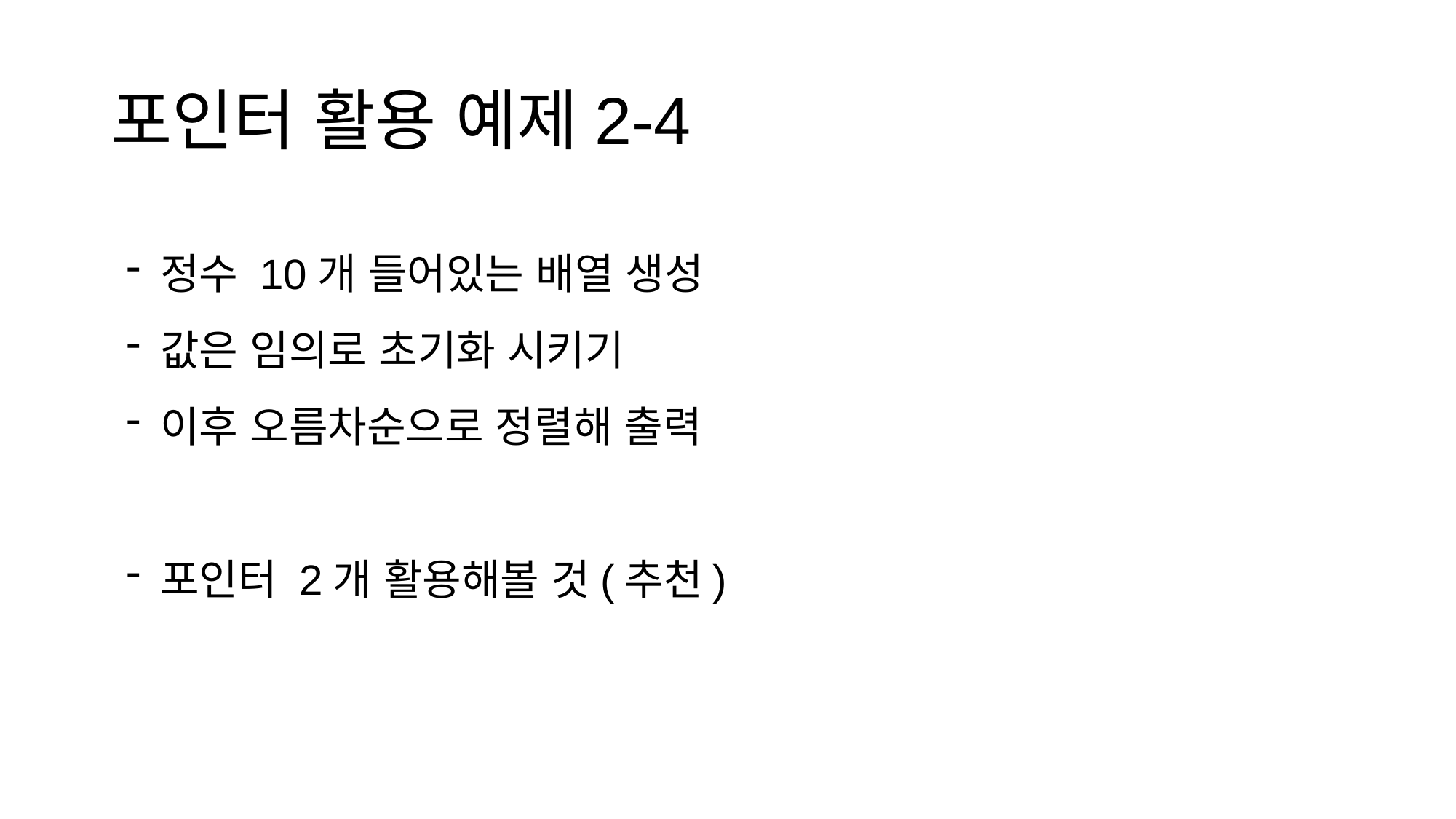

# 포인터 활용 예제2-4
정수 10개 들어있는 배열 생성
값은 임의로 초기화 시키기
이후 오름차순으로 정렬해 출력

포인터 2개 활용해볼 것(추천)